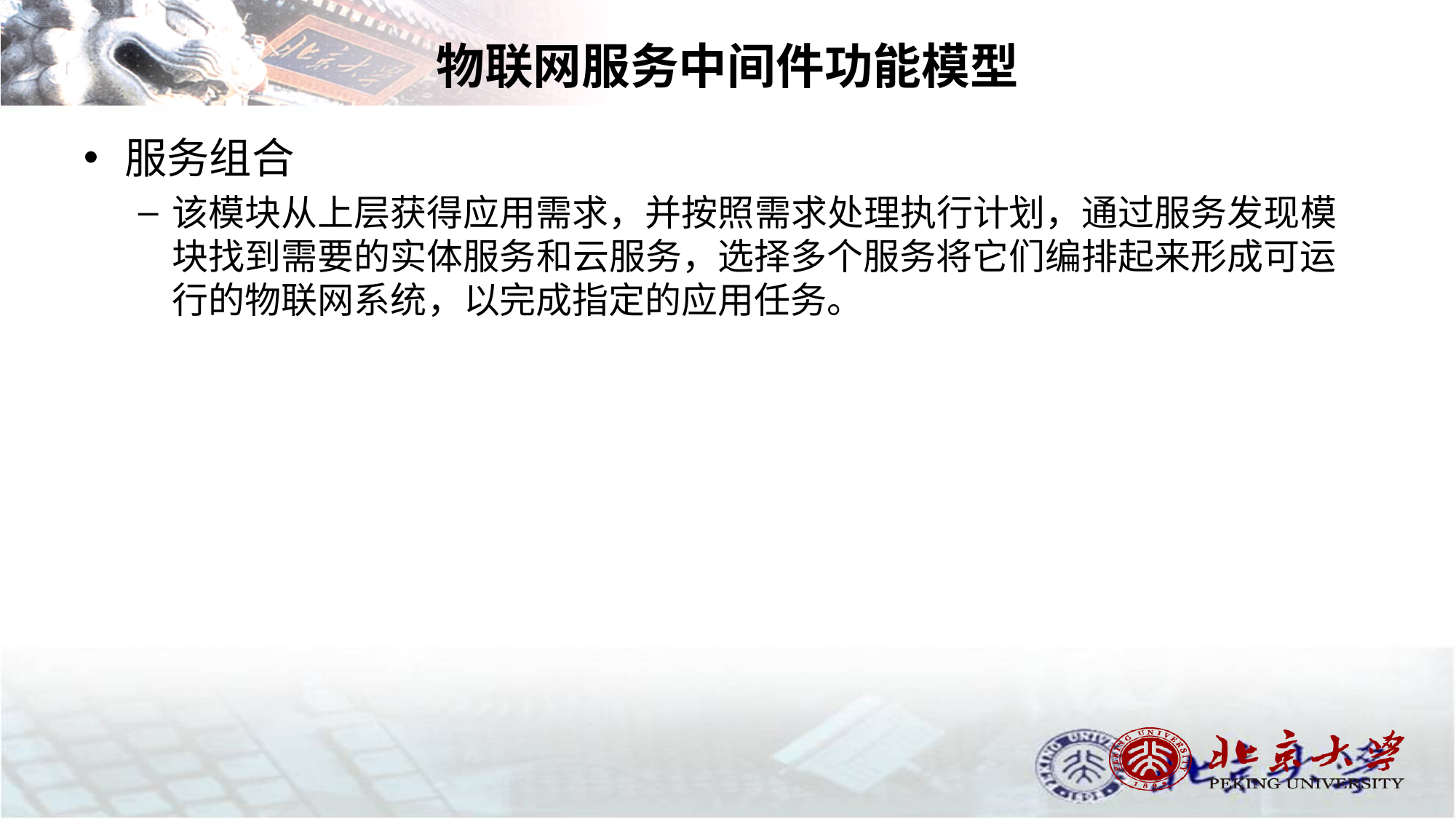

# 物联网服务中间件功能模型
服务组合
该模块从上层获得应用需求，并按照需求处理执行计划，通过服务发现模块找到需要的实体服务和云服务，选择多个服务将它们编排起来形成可运行的物联网系统，以完成指定的应用任务。